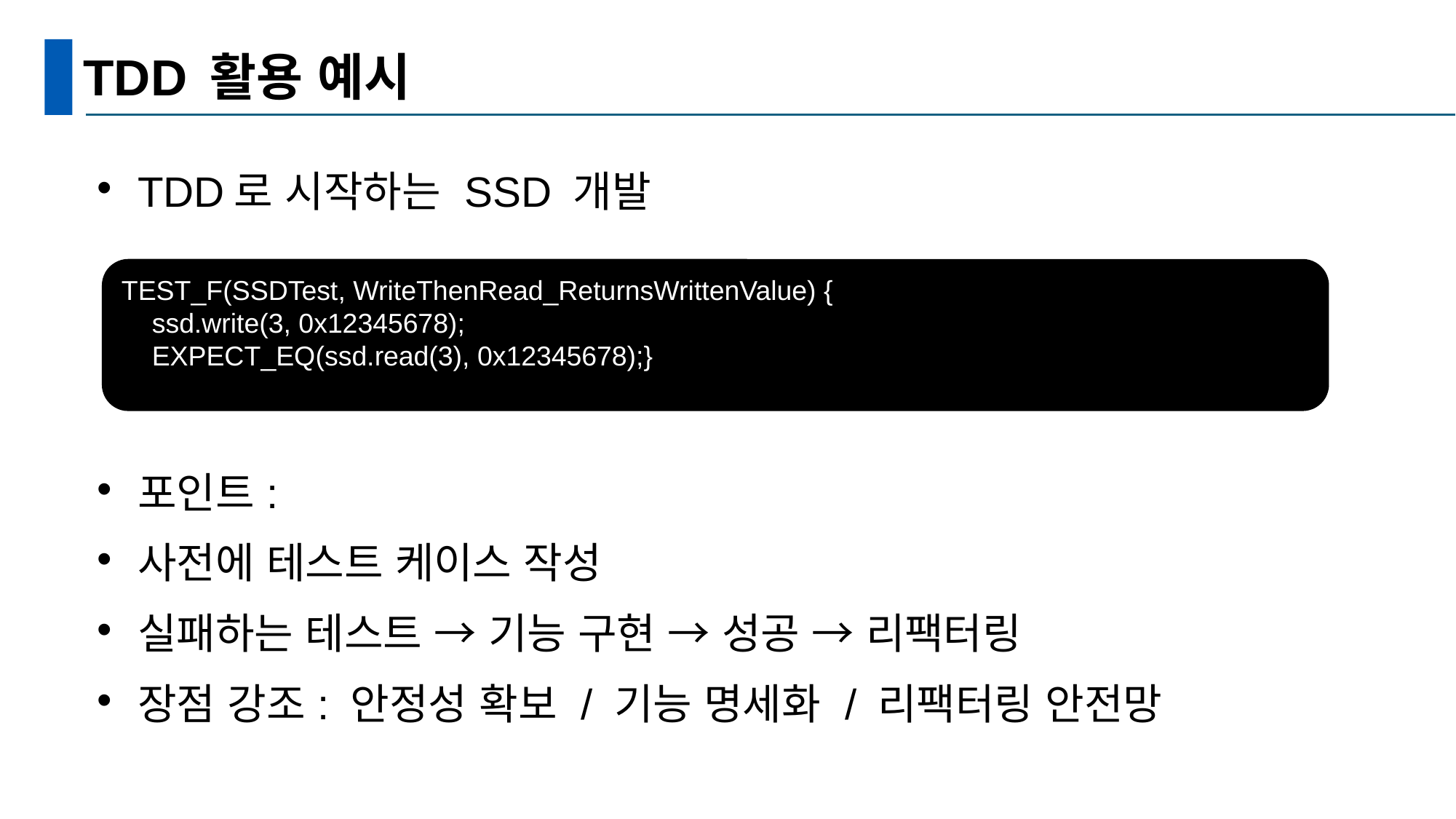

# TDD 활용 예시
TDD로 시작하는 SSD 개발

포인트:
사전에 테스트 케이스 작성
실패하는 테스트 → 기능 구현 → 성공 → 리팩터링
장점 강조: 안정성 확보 / 기능 명세화 / 리팩터링 안전망
TEST_F(SSDTest, WriteThenRead_ReturnsWrittenValue) {
    ssd.write(3, 0x12345678);
    EXPECT_EQ(ssd.read(3), 0x12345678);}